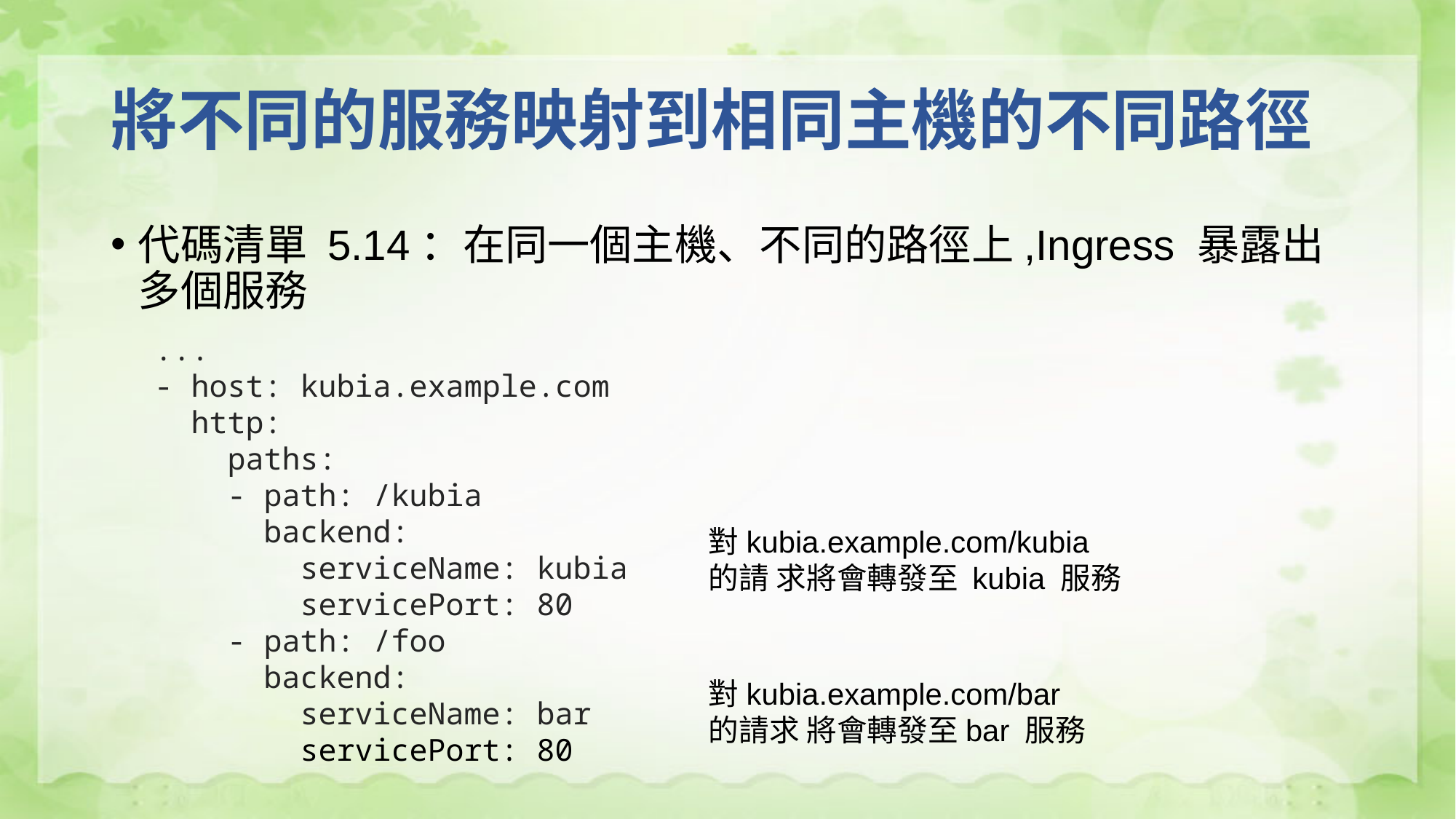

# 將不同的服務映射到相同主機的不同路徑
代碼清單 5.14：在同一個主機、不同的路徑上,Ingress 暴露出多個服務
...
- host: kubia.example.com
  http:
    paths:
    - path: /kubia
      backend:
        serviceName: kubia
        servicePort: 80
    - path: /foo
      backend:
        serviceName: bar
        servicePort: 80
對kubia.example.com/kubia 的請 求將會轉發至 kubia 服務
對kubia.example.com/bar 的請求 將會轉發至bar 服務